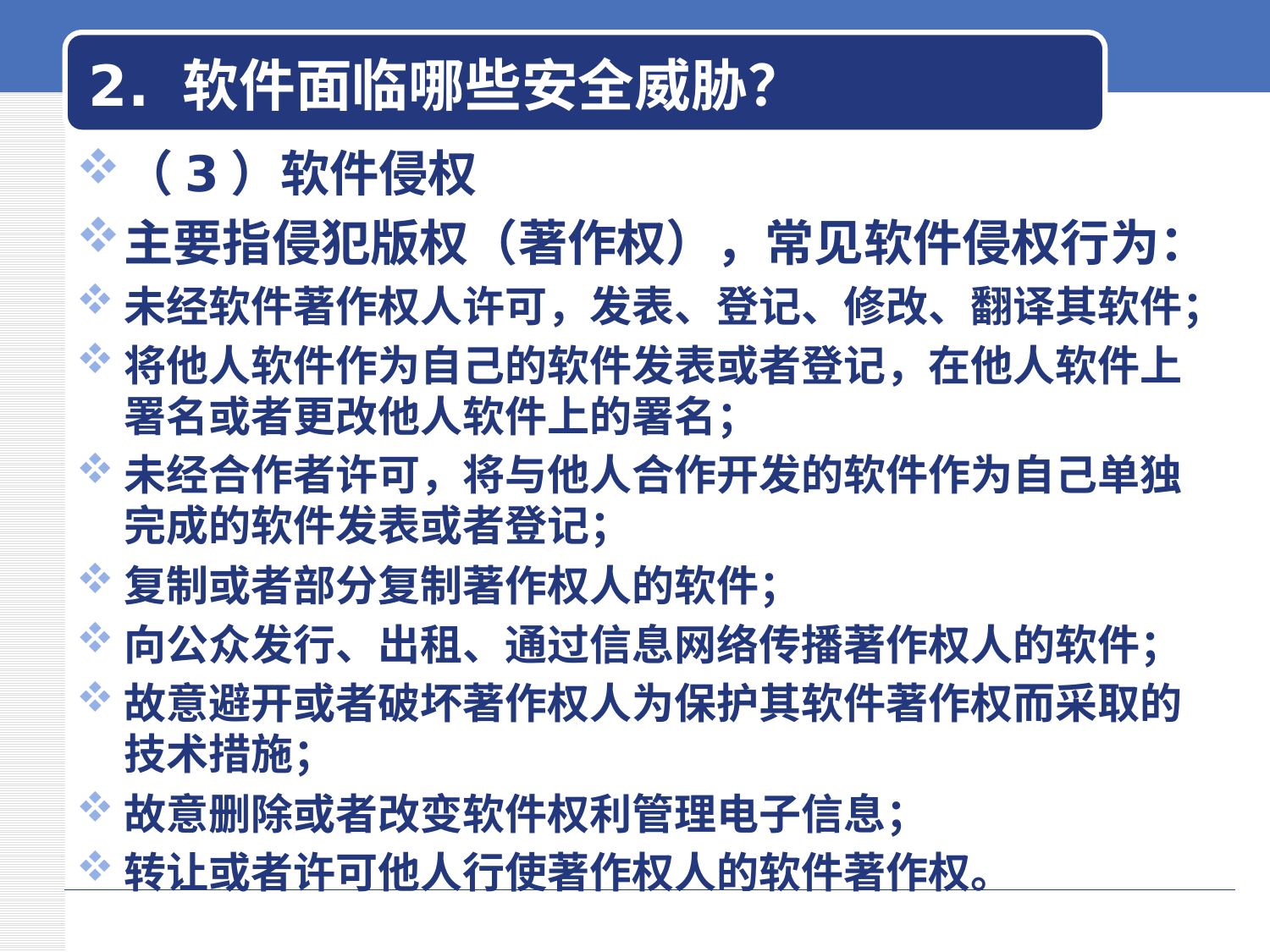

# 2. 软件面临哪些安全威胁？
（3）软件侵权
主要指侵犯版权（著作权），常见软件侵权行为：
未经软件著作权人许可，发表、登记、修改、翻译其软件；
将他人软件作为自己的软件发表或者登记，在他人软件上署名或者更改他人软件上的署名；
未经合作者许可，将与他人合作开发的软件作为自己单独完成的软件发表或者登记；
复制或者部分复制著作权人的软件；
向公众发行、出租、通过信息网络传播著作权人的软件；
故意避开或者破坏著作权人为保护其软件著作权而采取的技术措施；
故意删除或者改变软件权利管理电子信息；
转让或者许可他人行使著作权人的软件著作权。